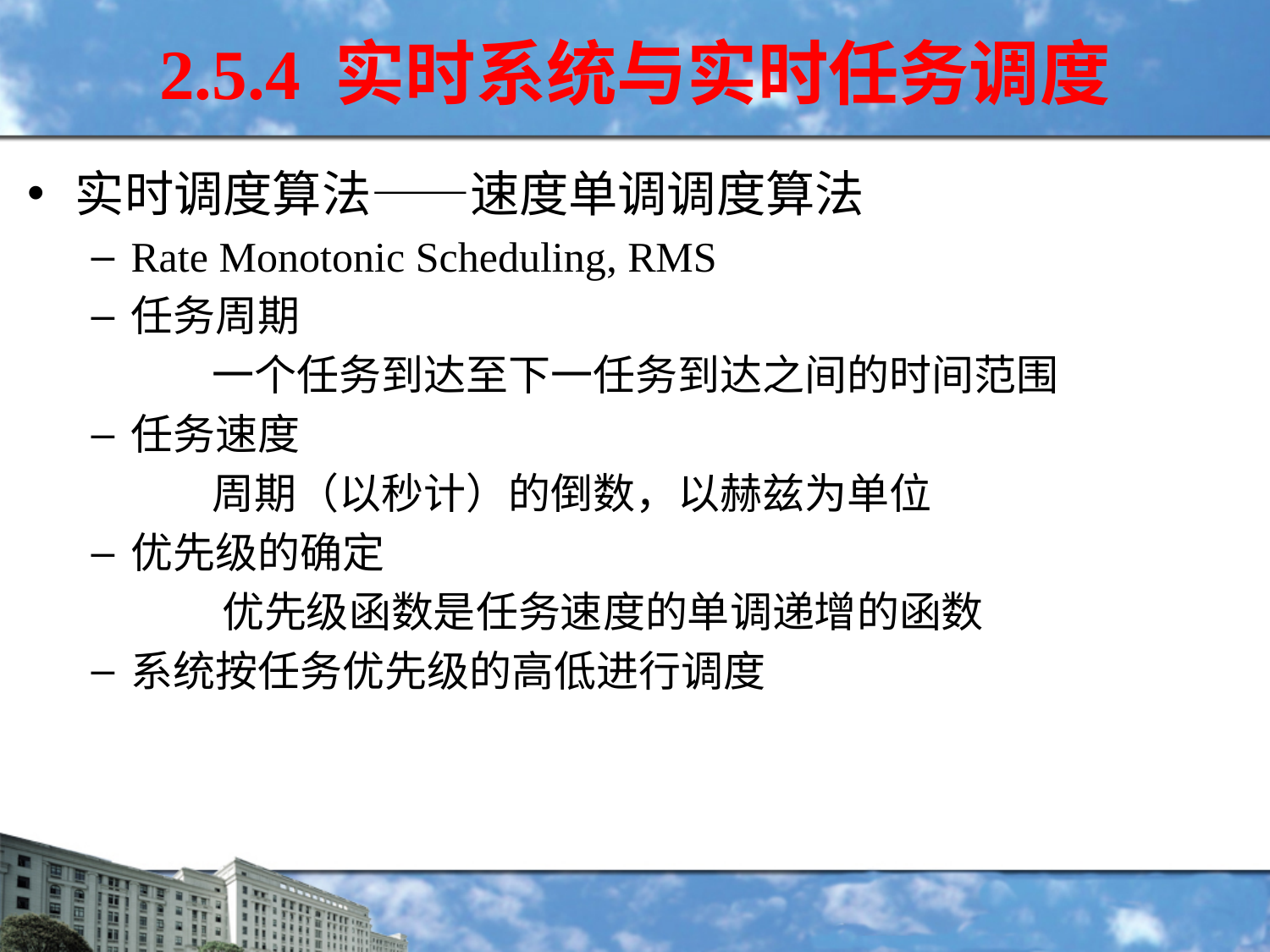

2.5.4 实时系统与实时任务调度
实时调度算法——速度单调调度算法
Rate Monotonic Scheduling, RMS
任务周期
     一个任务到达至下一任务到达之间的时间范围
任务速度
     周期（以秒计）的倒数，以赫兹为单位
优先级的确定
      优先级函数是任务速度的单调递增的函数
系统按任务优先级的高低进行调度